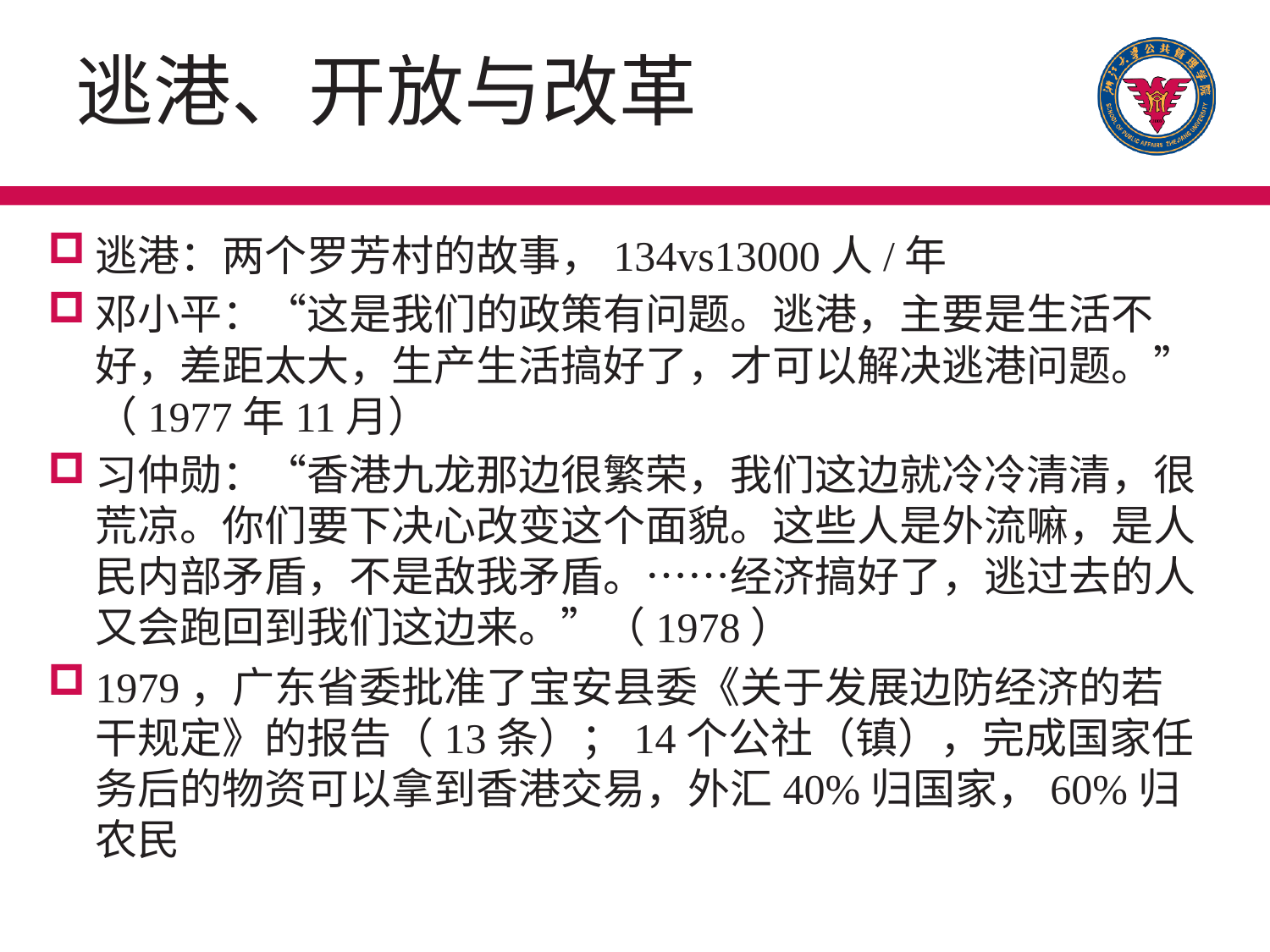

# 逃港、开放与改革
逃港：两个罗芳村的故事，134vs13000人/年
邓小平：“这是我们的政策有问题。逃港，主要是生活不好，差距太大，生产生活搞好了，才可以解决逃港问题。”（1977年11月）
习仲勋：“香港九龙那边很繁荣，我们这边就冷冷清清，很荒凉。你们要下决心改变这个面貌。这些人是外流嘛，是人民内部矛盾，不是敌我矛盾。……经济搞好了，逃过去的人又会跑回到我们这边来。”（1978）
1979，广东省委批准了宝安县委《关于发展边防经济的若干规定》的报告（13条）；14个公社（镇），完成国家任务后的物资可以拿到香港交易，外汇40%归国家，60%归农民